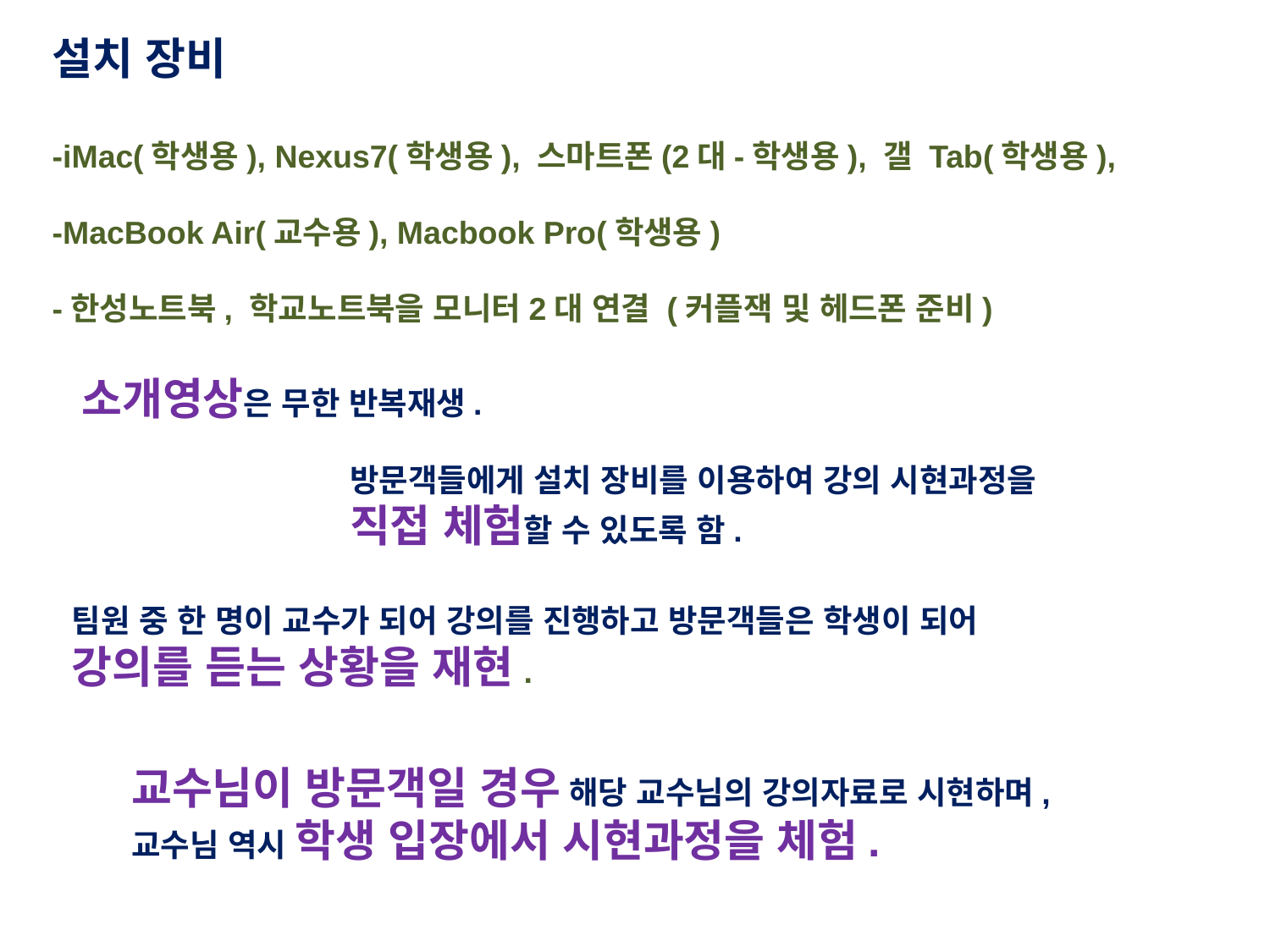

설치 장비

-iMac(학생용), Nexus7(학생용), 스마트폰(2대-학생용), 갤 Tab(학생용),

-MacBook Air(교수용), Macbook Pro(학생용)

-한성노트북, 학교노트북을 모니터2대 연결 (커플잭 및 헤드폰 준비)
소개영상은 무한 반복재생.

방문객들에게 설치 장비를 이용하여 강의 시현과정을
직접 체험할 수 있도록 함.
팀원 중 한 명이 교수가 되어 강의를 진행하고 방문객들은 학생이 되어 강의를 듣는 상황을 재현.
교수님이 방문객일 경우 해당 교수님의 강의자료로 시현하며,
교수님 역시 학생 입장에서 시현과정을 체험.